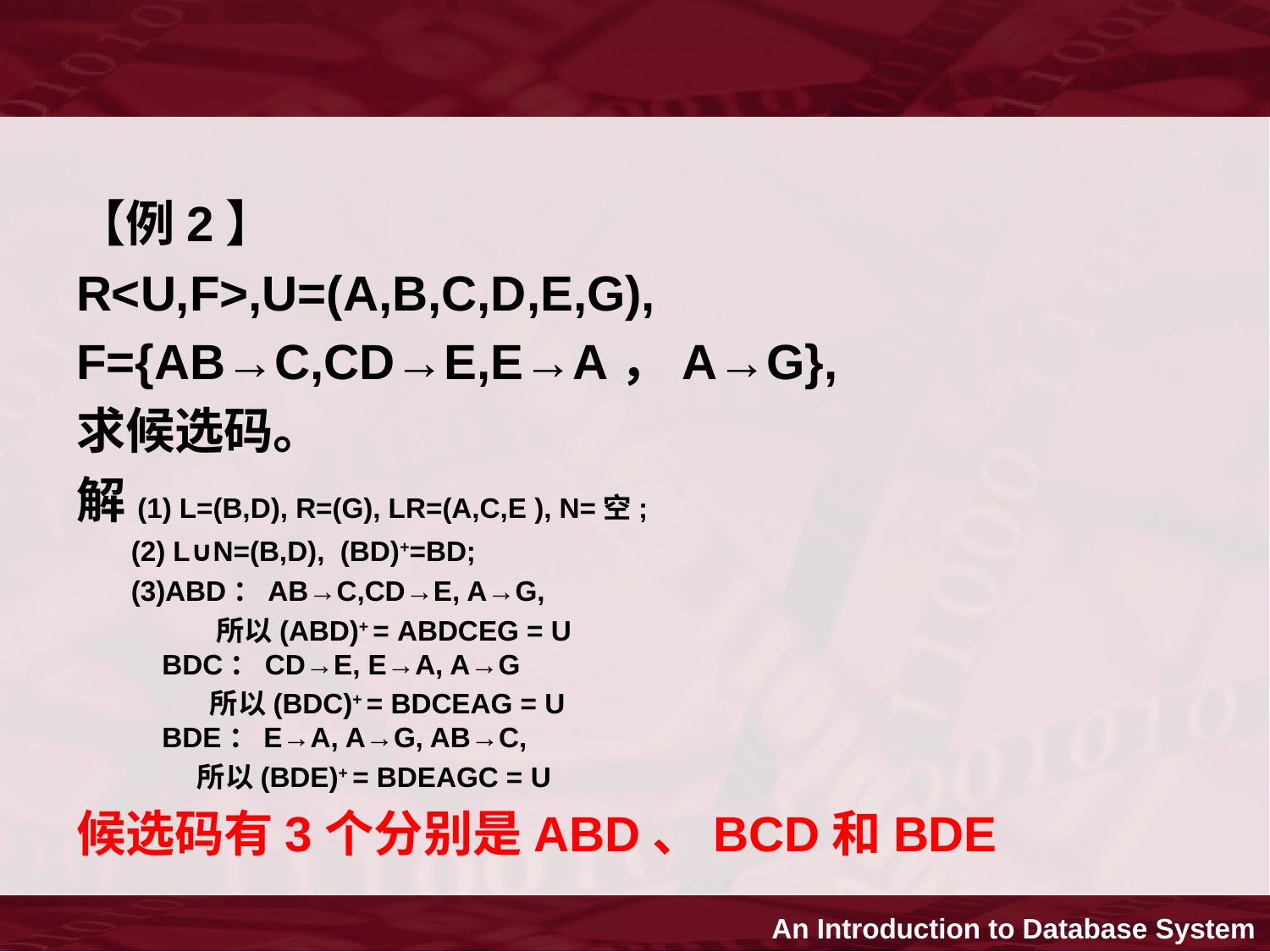

#
【例2】
R<U,F>,U=(A,B,C,D,E,G),
F={AB→C,CD→E,E→A，A→G},
求候选码。
解(1) L=(B,D), R=(G), LR=(A,C,E ), N=空;
       (2) L∪N=(B,D),  (BD)+=BD;
       (3)ABD：AB→C,CD→E, A→G,
                     所以(ABD)+ = ABDCEG = U
           BDC：CD→E, E→A, A→G
                    所以(BDC)+ = BDCEAG = U
           BDE：E→A, A→G, AB→C,
                  所以(BDE)+ = BDEAGC = U
候选码有3个分别是ABD、BCD和BDE